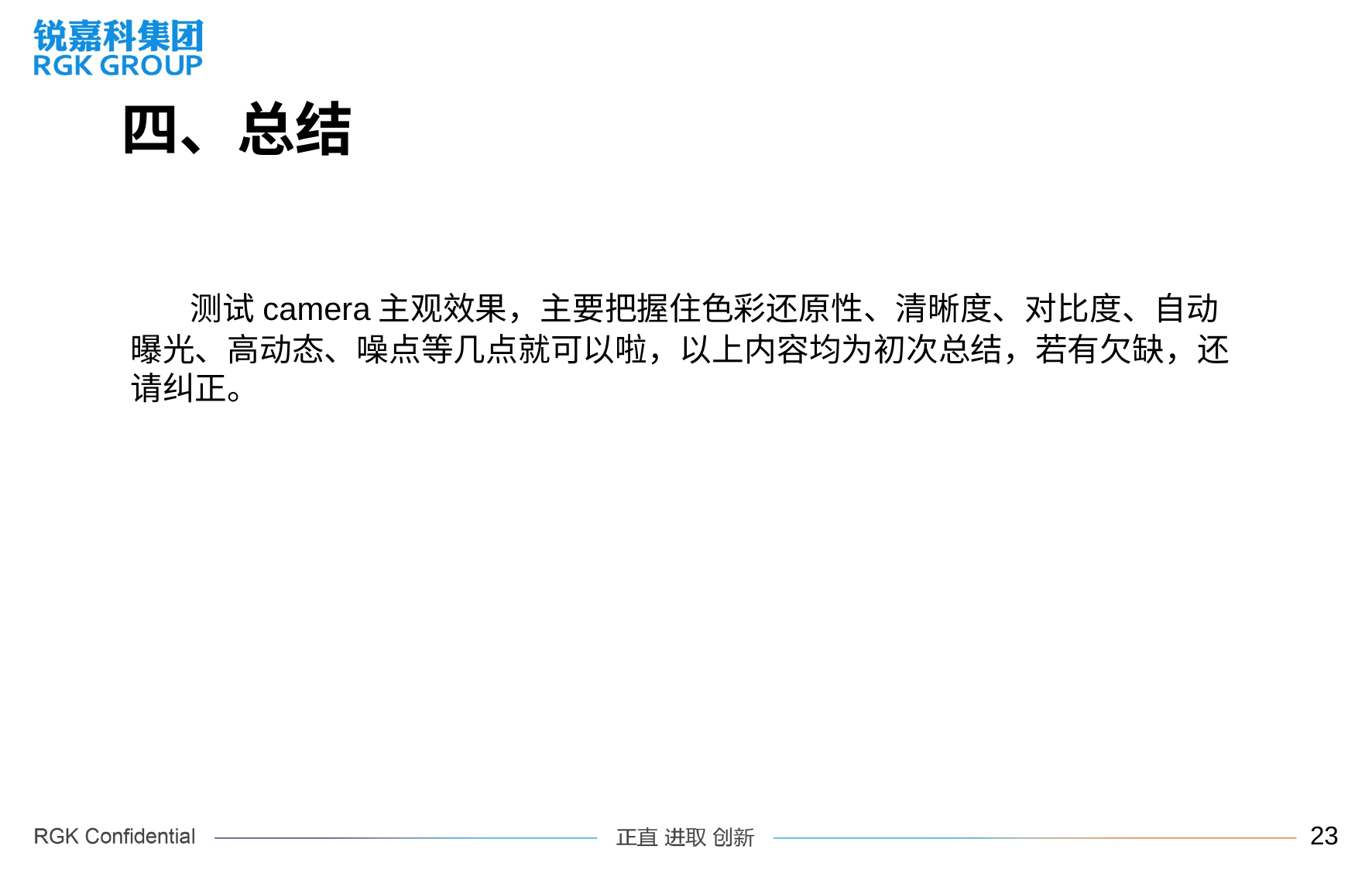

四、总结

      测试camera主观效果，主要把握住色彩还原性、清晰度、对比度、自动曝光、高动态、噪点等几点就可以啦，以上内容均为初次总结，若有欠缺，还请纠正。